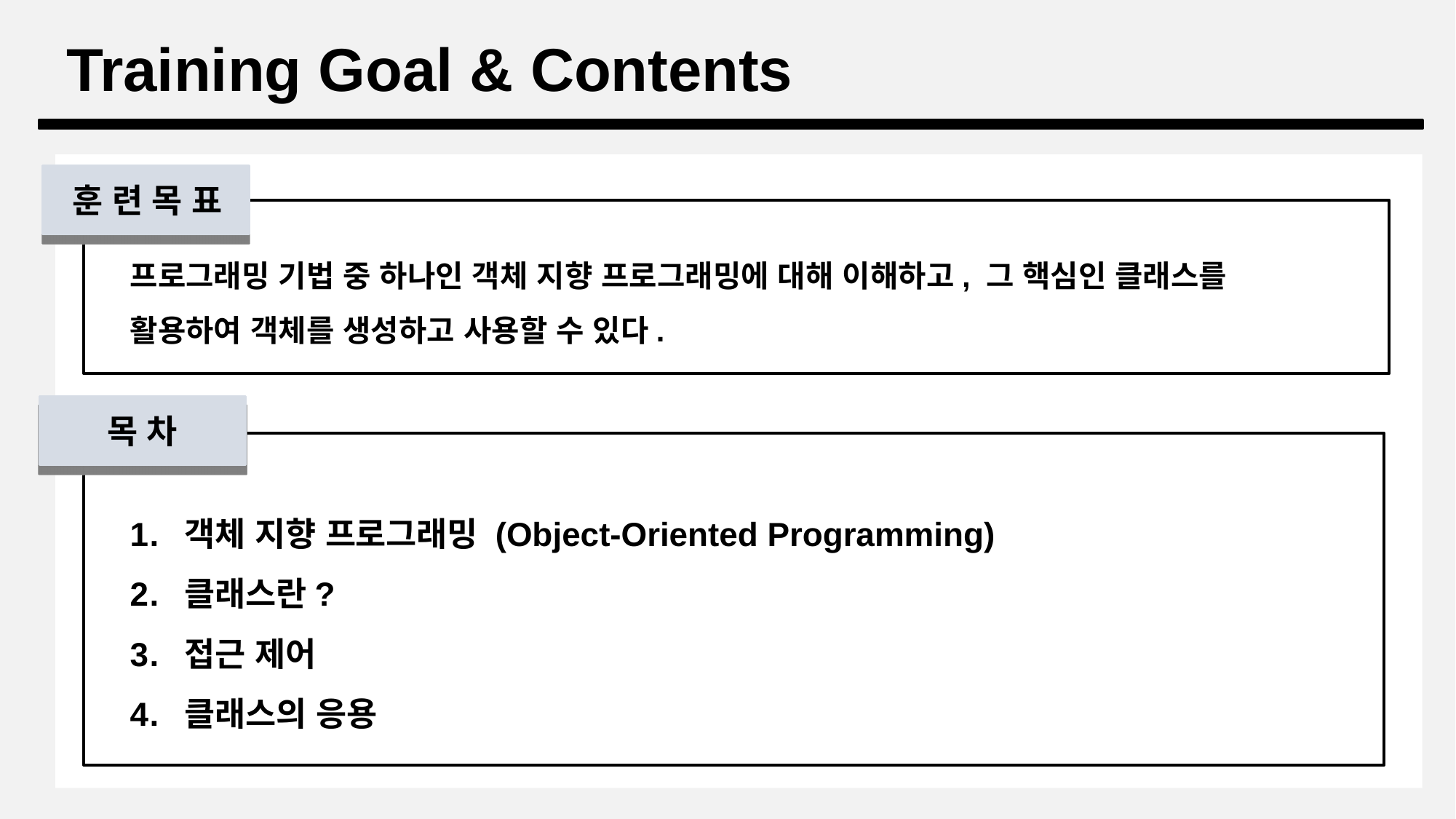

Training Goal & Contents

훈련목표

프로그래밍 기법 중 하나인 객체 지향 프로그래밍에 대해 이해하고, 그 핵심인 클래스를 활용하여 객체를 생성하고 사용할 수 있다.

목차

객체 지향 프로그래밍 (Object-Oriented Programming)
클래스란?
접근 제어
클래스의 응용